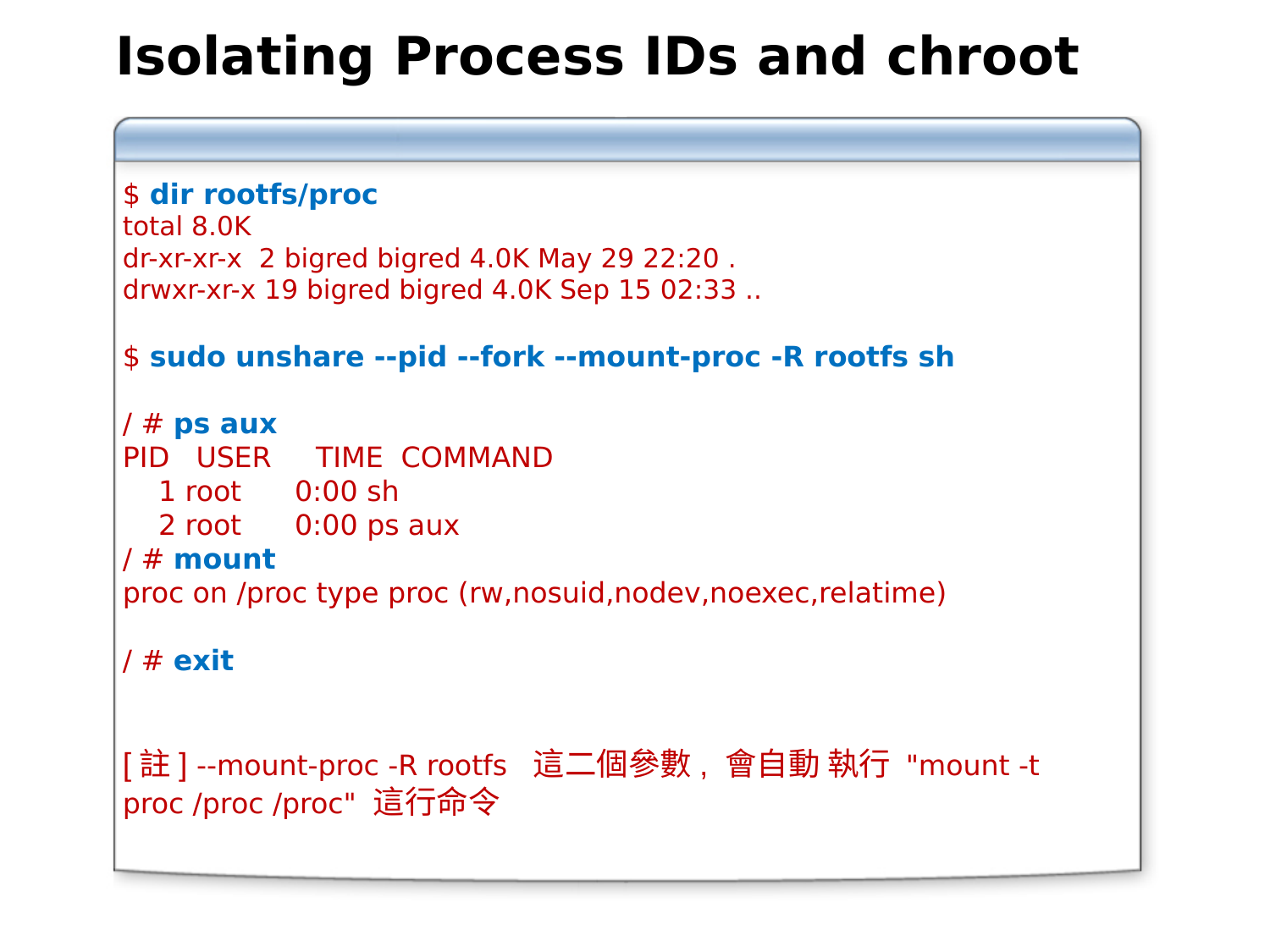

Isolating Process IDs and chroot
$ dir rootfs/proc
total 8.0K
dr-xr-xr-x  2 bigred bigred 4.0K May 29 22:20 .
drwxr-xr-x 19 bigred bigred 4.0K Sep 15 02:33 ..

$ sudo unshare --pid --fork --mount-proc -R rootfs sh

/ # ps aux
PID   USER     TIME  COMMAND
    1 root      0:00 sh
    2 root      0:00 ps aux
/ # mount
proc on /proc type proc (rw,nosuid,nodev,noexec,relatime)

/ # exit

[註] --mount-proc -R rootfs  這二個參數, 會自動 執行 "mount -t proc /proc /proc" 這行命令